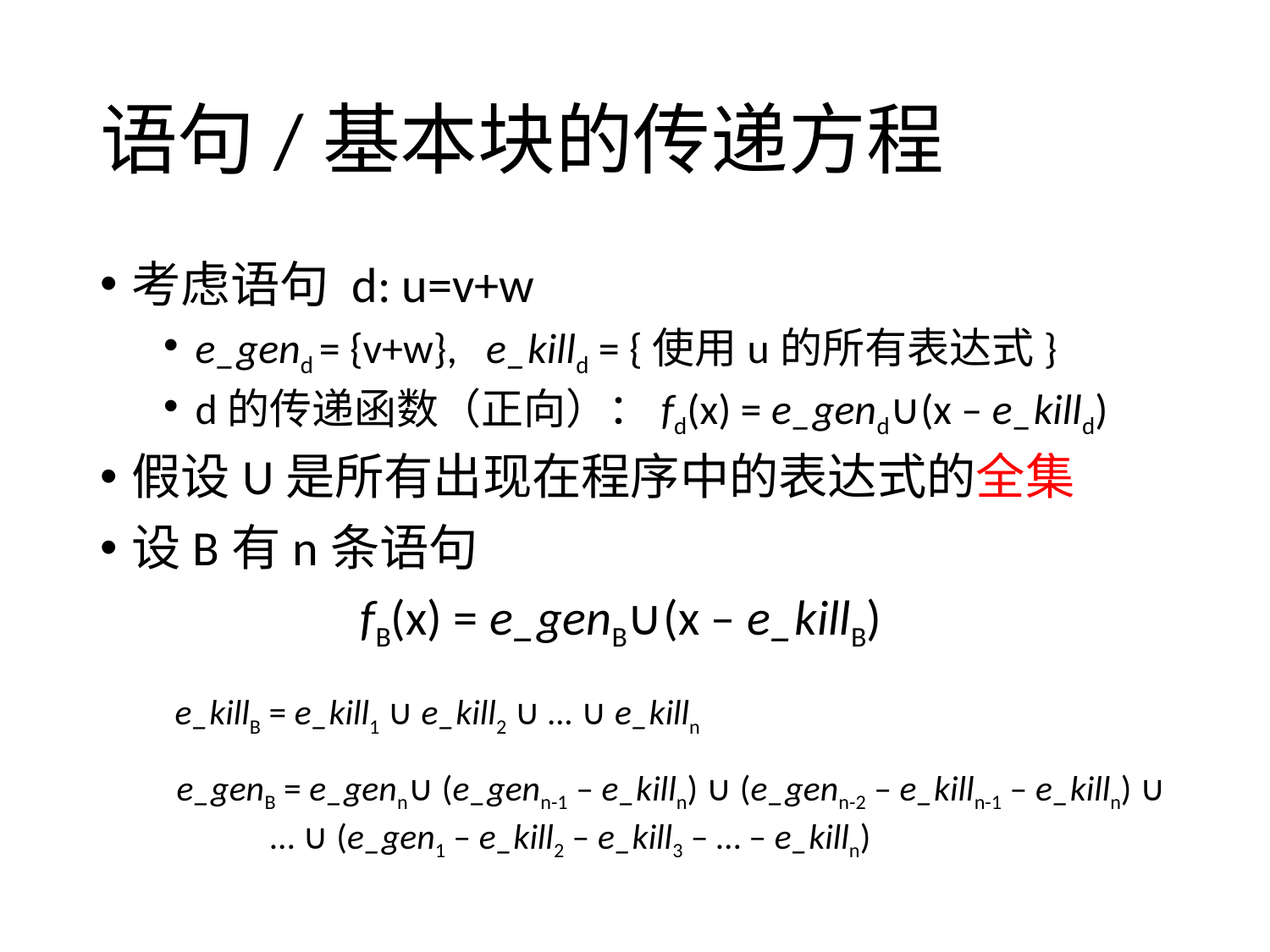

# 语句/基本块的传递方程
考虑语句 d: u=v+w
e_gend = {v+w},   e_killd = {使用u的所有表达式}
d的传递函数（正向）：fd(x) = e_gend∪(x – e_killd)
假设U是所有出现在程序中的表达式的全集
设B有n条语句

fB(x) = e_genB∪(x – e_killB)
e_killB = e_kill1 ∪ e_kill2 ∪ … ∪ e_killn
e_genB = e_genn∪ (e_genn-1 – e_killn) ∪ (e_genn-2 – e_killn-1 – e_killn) ∪
                 … ∪ (e_gen1 – e_kill2 – e_kill3 – … – e_killn)